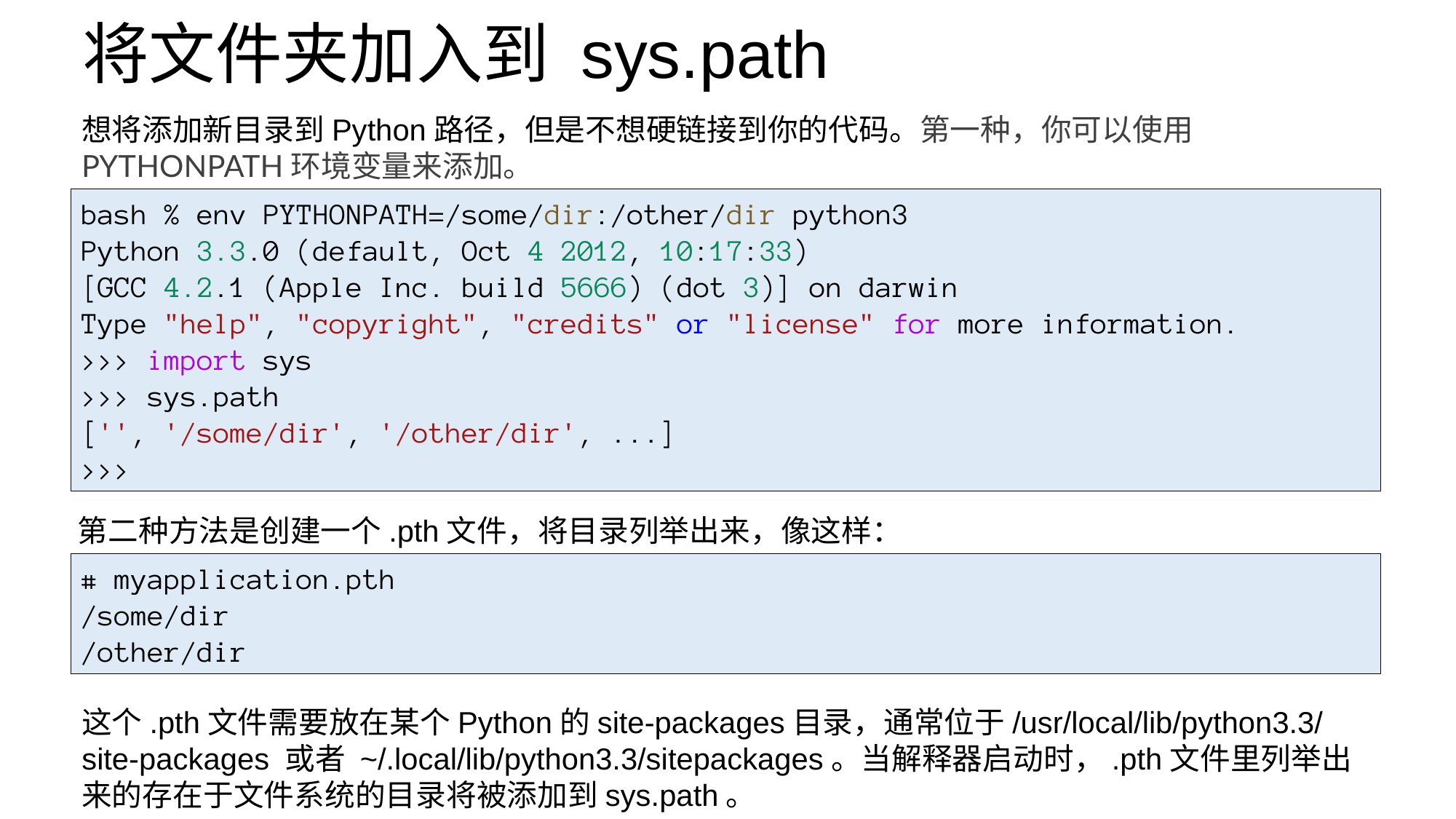

# 将文件夹加入到 sys.path
想将添加新目录到Python路径，但是不想硬链接到你的代码。第一种，你可以使用PYTHONPATH环境变量来添加。
bash % env PYTHONPATH=/some/dir:/other/dir python3
Python 3.3.0 (default, Oct 4 2012, 10:17:33)
[GCC 4.2.1 (Apple Inc. build 5666) (dot 3)] on darwin
Type "help", "copyright", "credits" or "license" for more information.
>>> import sys
>>> sys.path
['', '/some/dir', '/other/dir', ...]
>>>
第二种方法是创建一个.pth文件，将目录列举出来，像这样：
# myapplication.pth
/some/dir
/other/dir
这个.pth文件需要放在某个Python的site-packages目录，通常位于/usr/local/lib/python3.3/site-packages 或者 ~/.local/lib/python3.3/sitepackages。当解释器启动时，.pth文件里列举出来的存在于文件系统的目录将被添加到sys.path。